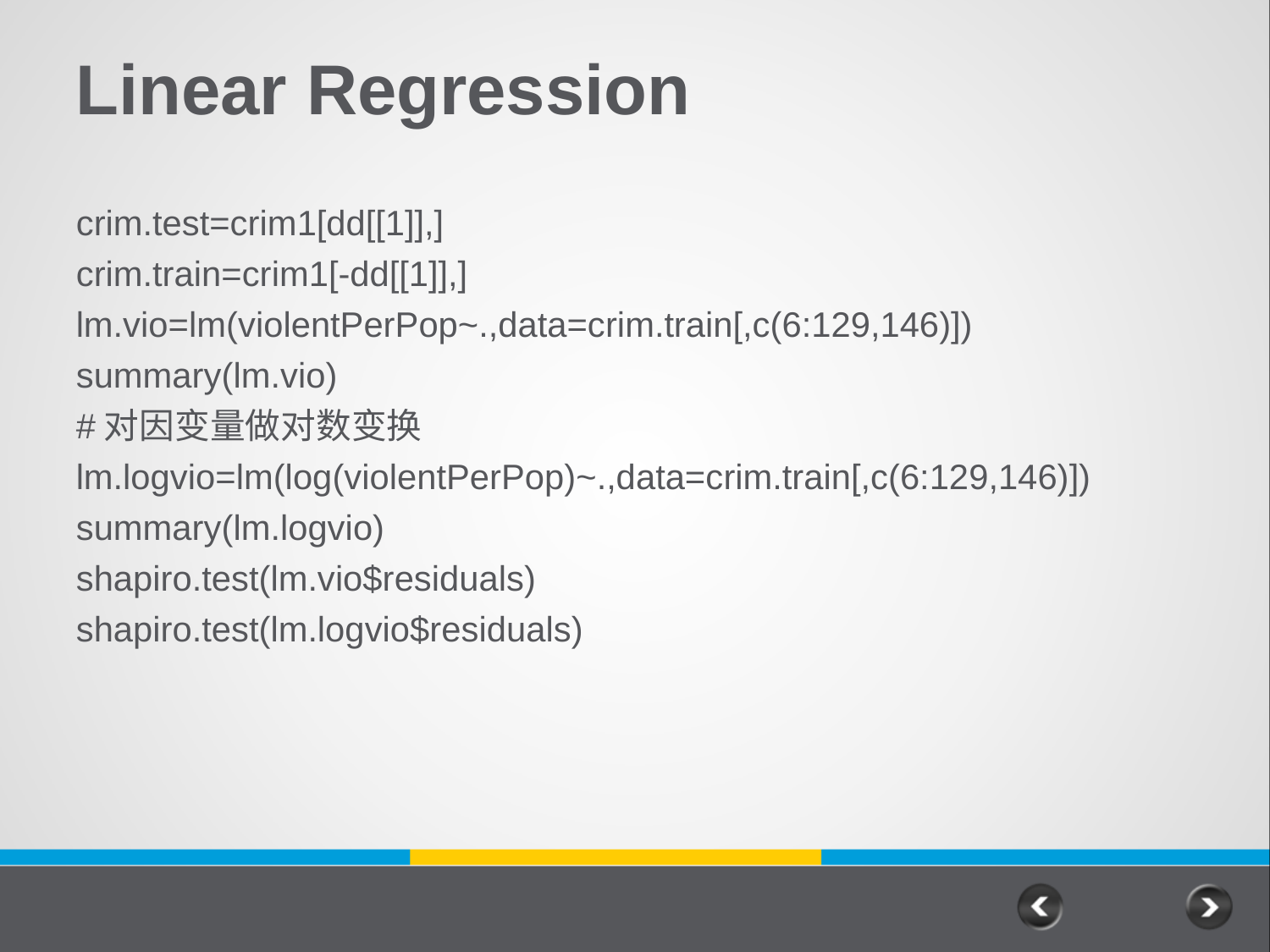

# Linear Regression
crim.test=crim1[dd[[1]],]
crim.train=crim1[-dd[[1]],]
lm.vio=lm(violentPerPop~.,data=crim.train[,c(6:129,146)])
summary(lm.vio)
#对因变量做对数变换
lm.logvio=lm(log(violentPerPop)~.,data=crim.train[,c(6:129,146)])
summary(lm.logvio)
shapiro.test(lm.vio$residuals)
shapiro.test(lm.logvio$residuals)
12